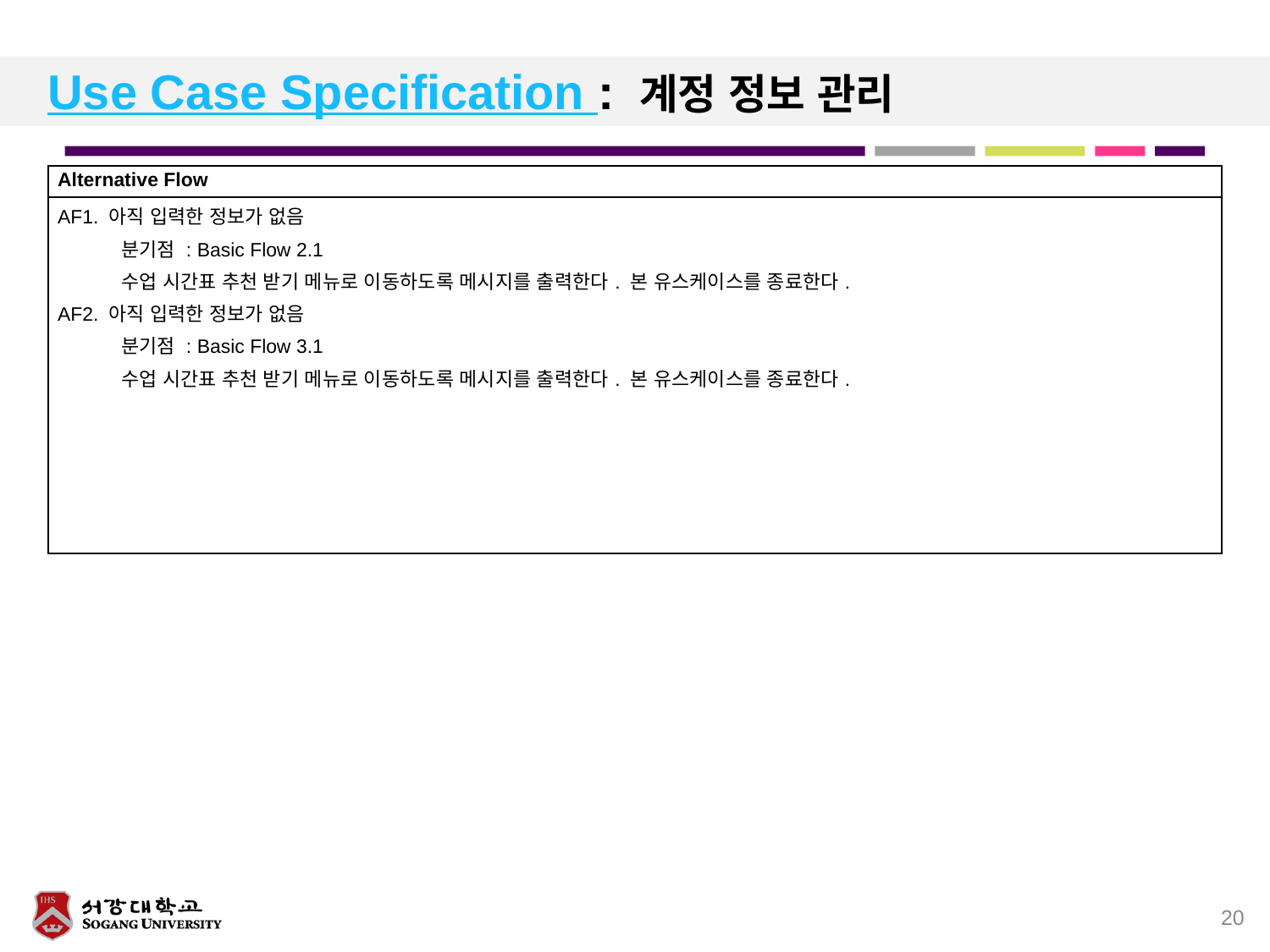

# Use Case Specification : 계정 정보 관리
| Alternative Flow |
| --- |
| AF1. 아직 입력한 정보가 없음 분기점 : Basic Flow 2.1 수업 시간표 추천 받기 메뉴로 이동하도록 메시지를 출력한다. 본 유스케이스를 종료한다. AF2. 아직 입력한 정보가 없음 분기점 : Basic Flow 3.1 수업 시간표 추천 받기 메뉴로 이동하도록 메시지를 출력한다. 본 유스케이스를 종료한다. |
20